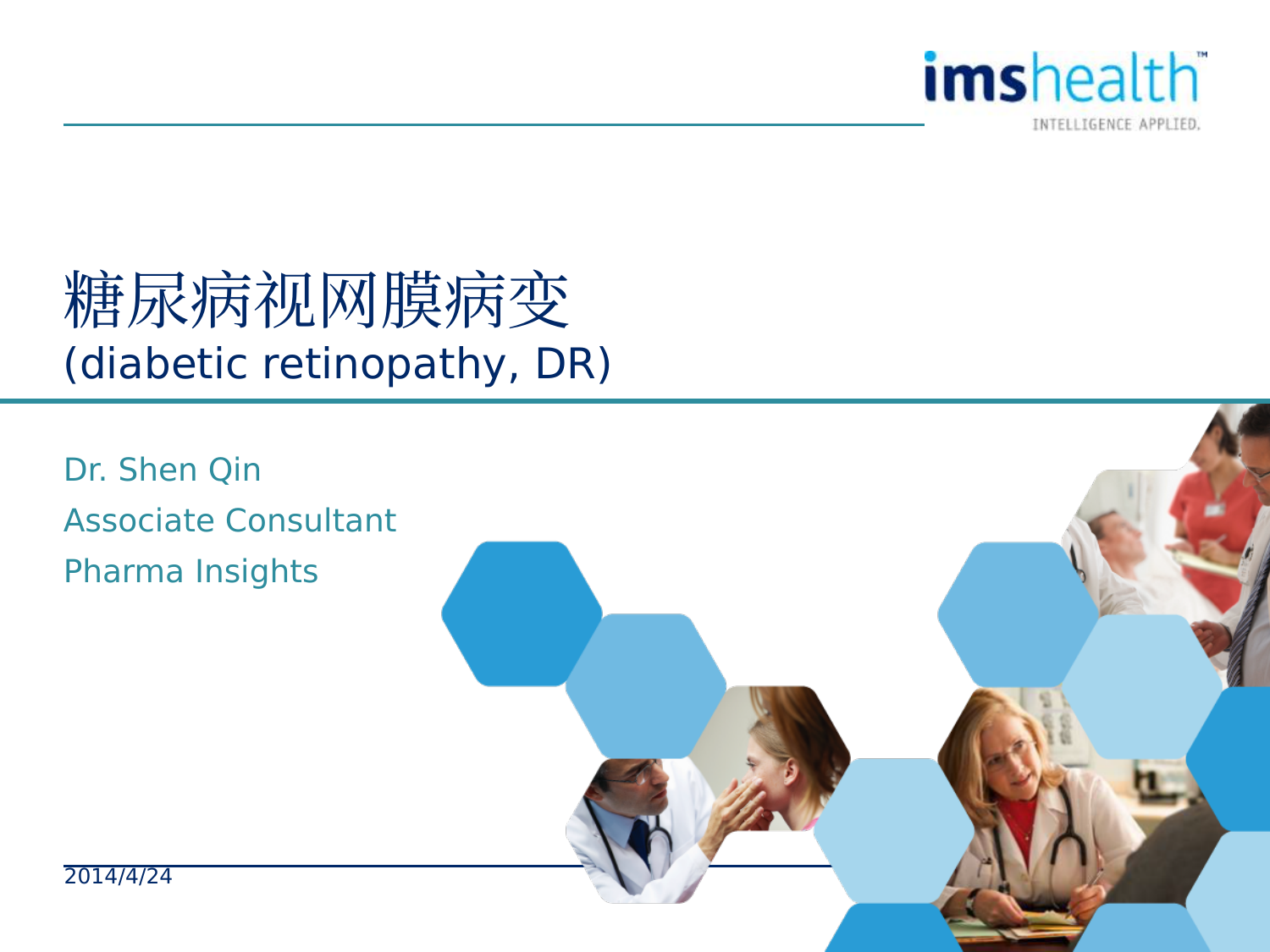

# 糖尿病视网膜病变 (diabetic retinopathy, DR)
Dr. Shen Qin
Associate Consultant
Pharma Insights
2014/4/24